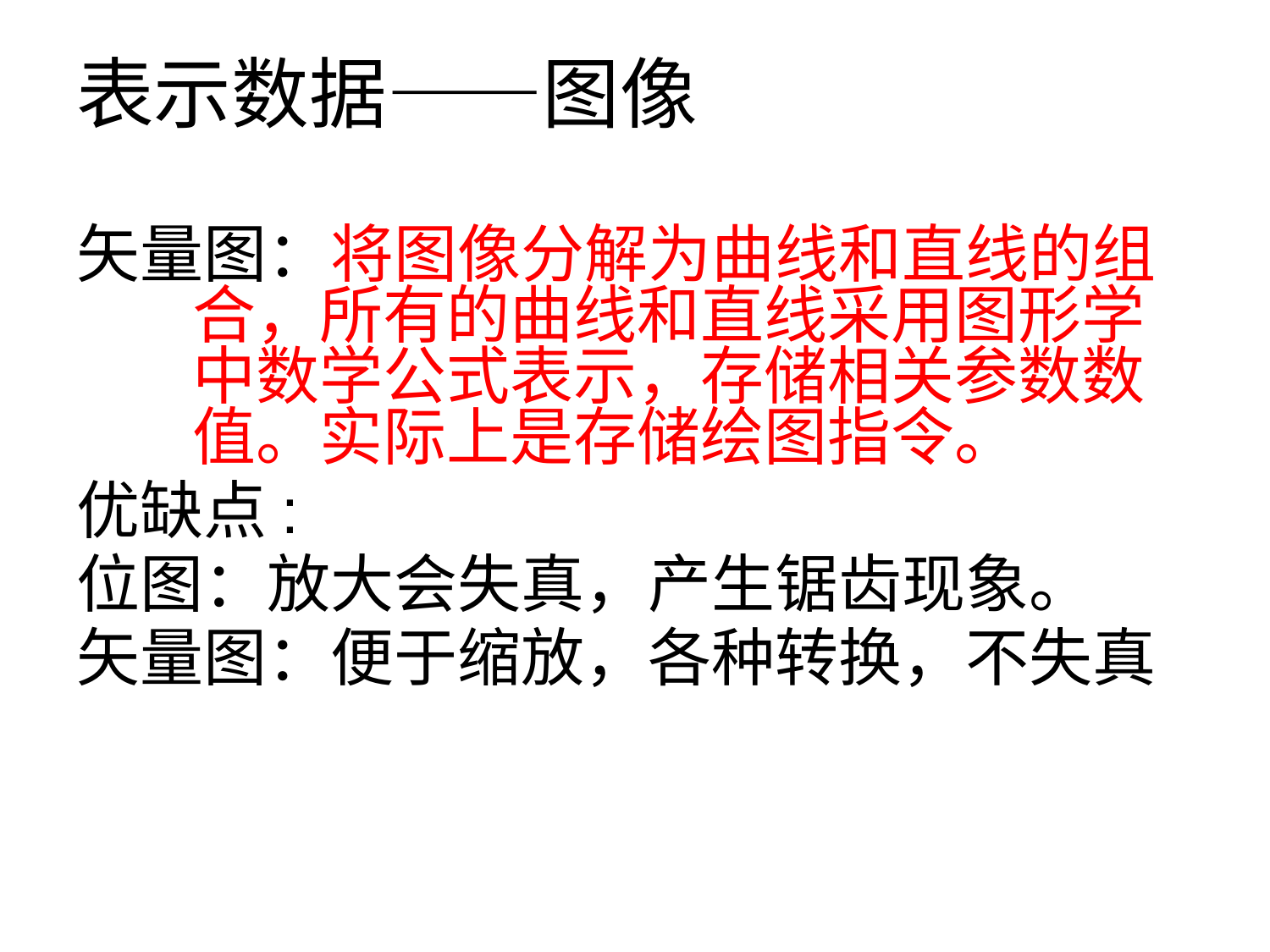

# 表示数据——图像
矢量图：将图像分解为曲线和直线的组合，所有的曲线和直线采用图形学中数学公式表示，存储相关参数数值。实际上是存储绘图指令。
优缺点:
位图：放大会失真，产生锯齿现象。
矢量图：便于缩放，各种转换，不失真